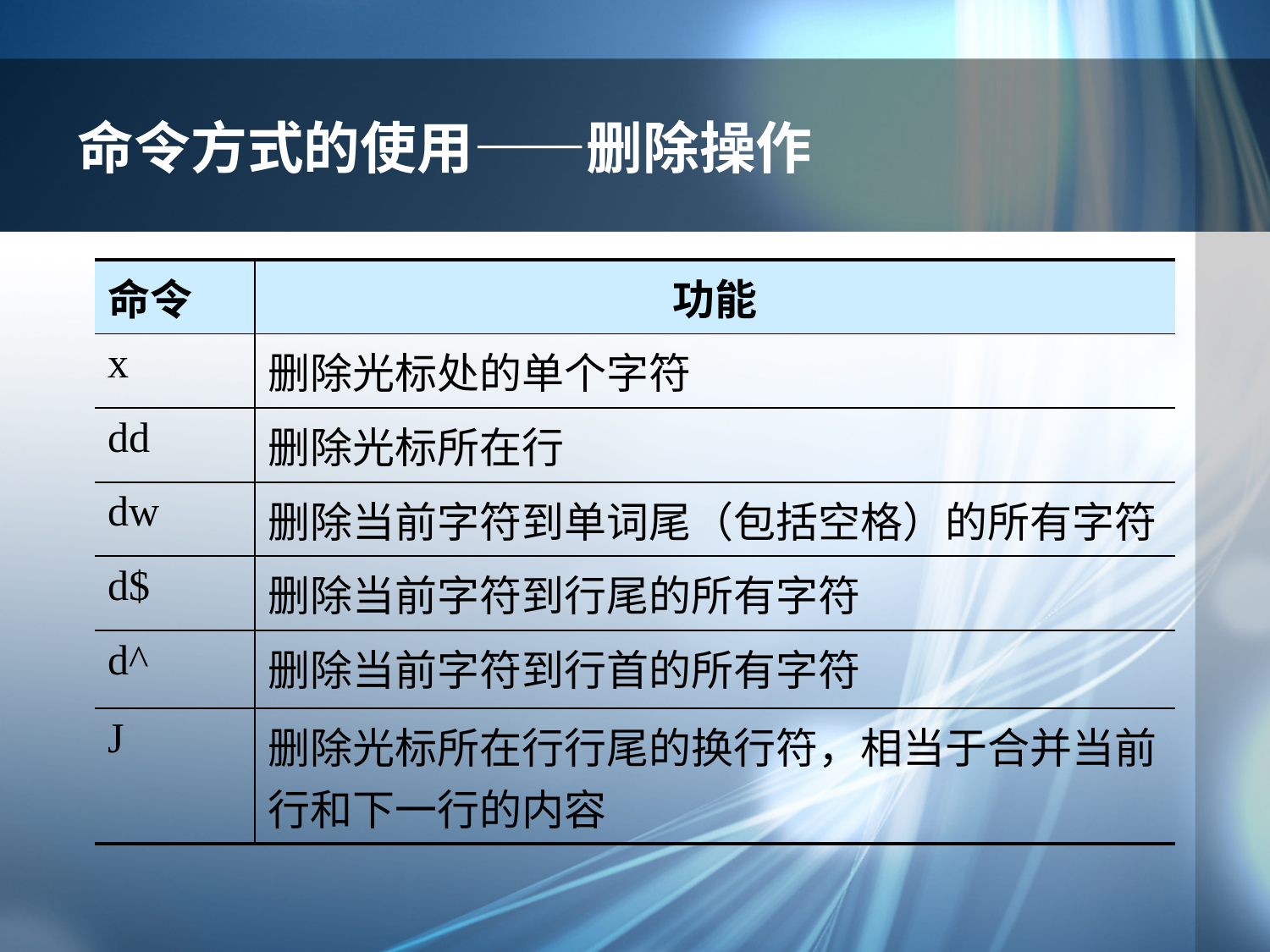

# 命令方式的使用——删除操作
| 命令 | 功能 |
| --- | --- |
| x | 删除光标处的单个字符 |
| dd | 删除光标所在行 |
| dw | 删除当前字符到单词尾（包括空格）的所有字符 |
| d$ | 删除当前字符到行尾的所有字符 |
| d^ | 删除当前字符到行首的所有字符 |
| J | 删除光标所在行行尾的换行符，相当于合并当前行和下一行的内容 |
14